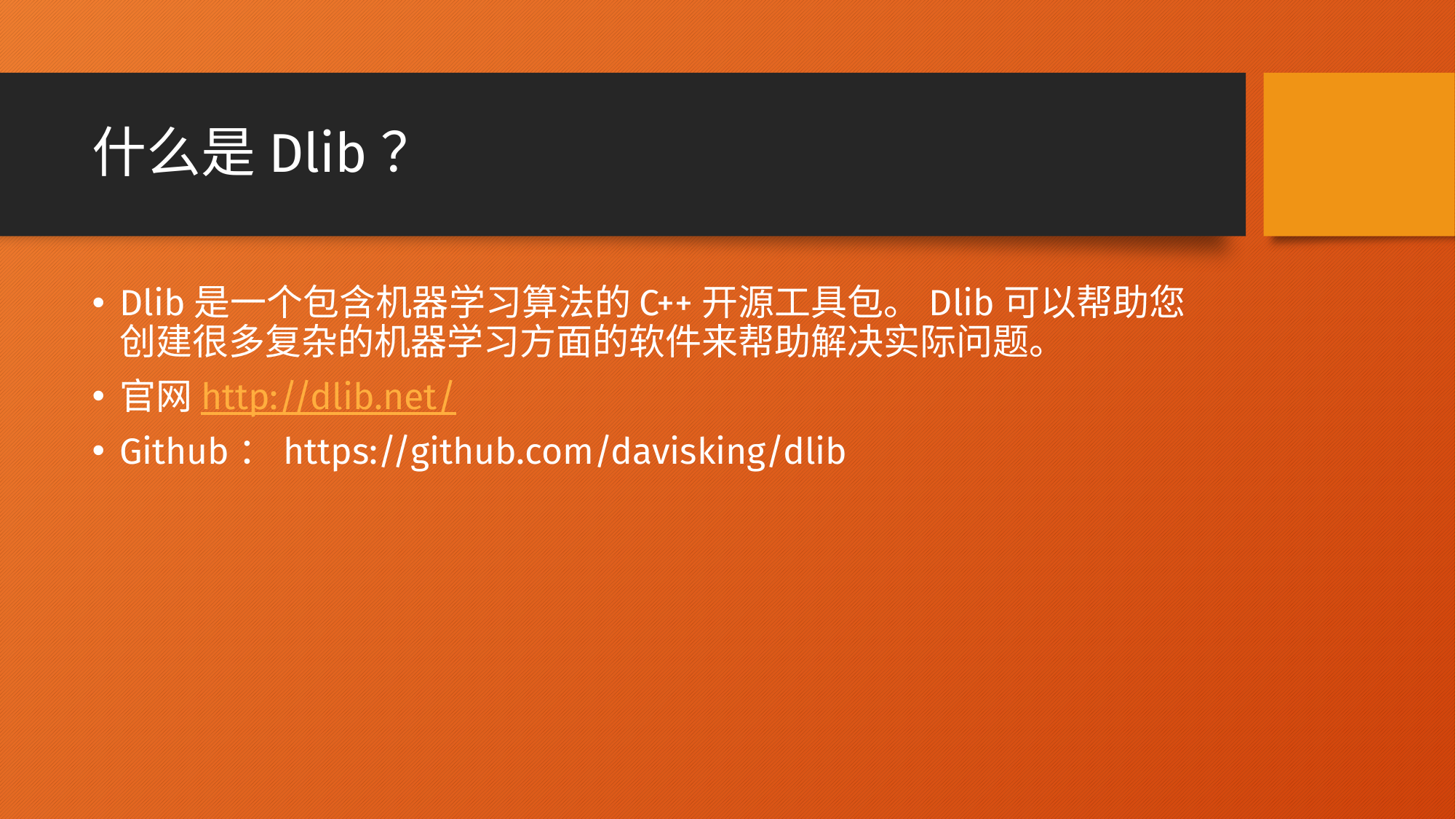

# 什么是Dlib？
Dlib是一个包含机器学习算法的C++开源工具包。Dlib可以帮助您创建很多复杂的机器学习方面的软件来帮助解决实际问题。
官网http://dlib.net/
Github：https://github.com/davisking/dlib